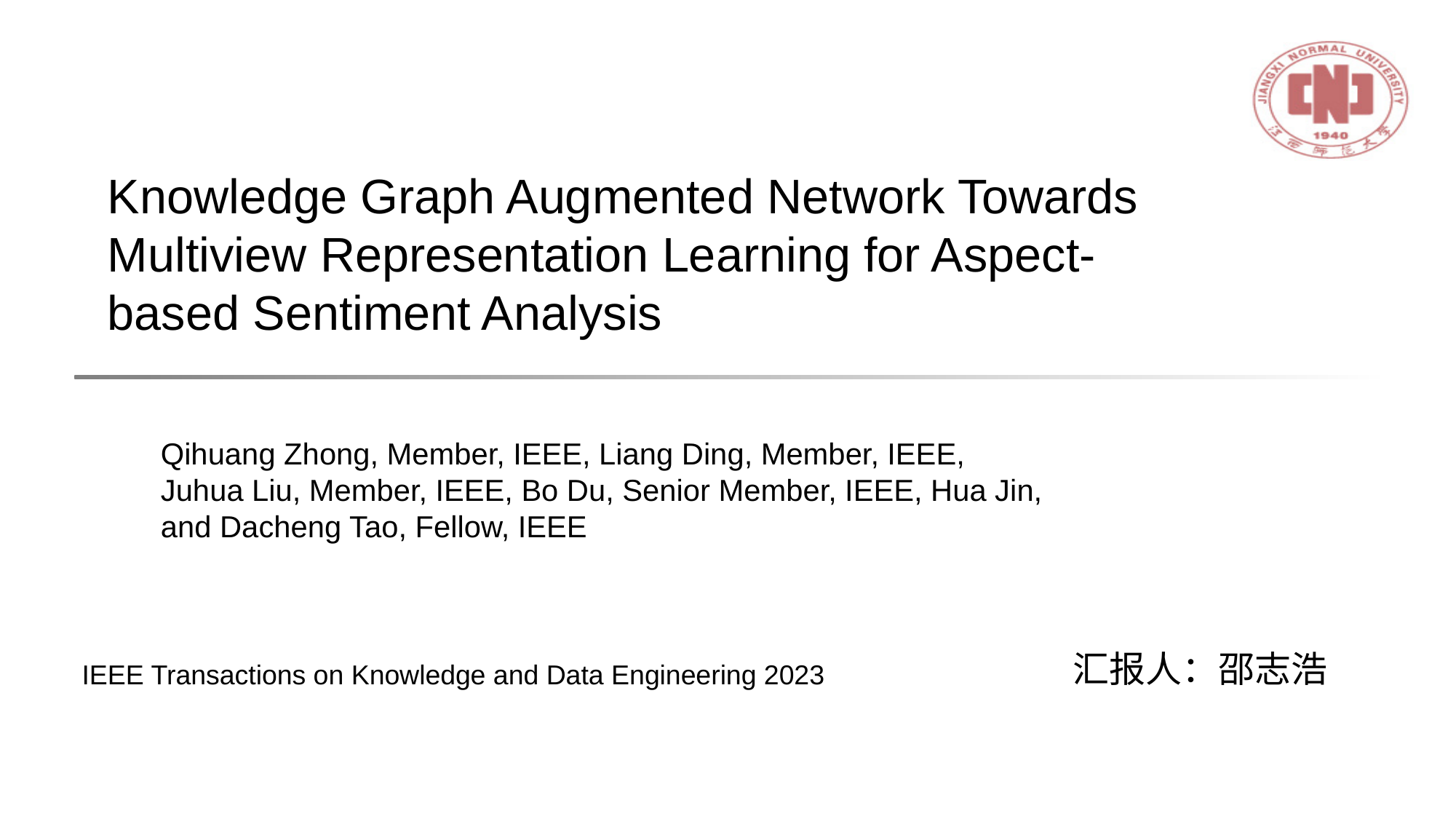

Knowledge Graph Augmented Network Towards Multiview Representation Learning for Aspect-based Sentiment Analysis
Qihuang Zhong, Member, IEEE, Liang Ding, Member, IEEE, Juhua Liu, Member, IEEE, Bo Du, Senior Member, IEEE, Hua Jin, and Dacheng Tao, Fellow, IEEE
汇报人：邵志浩
IEEE Transactions on Knowledge and Data Engineering 2023